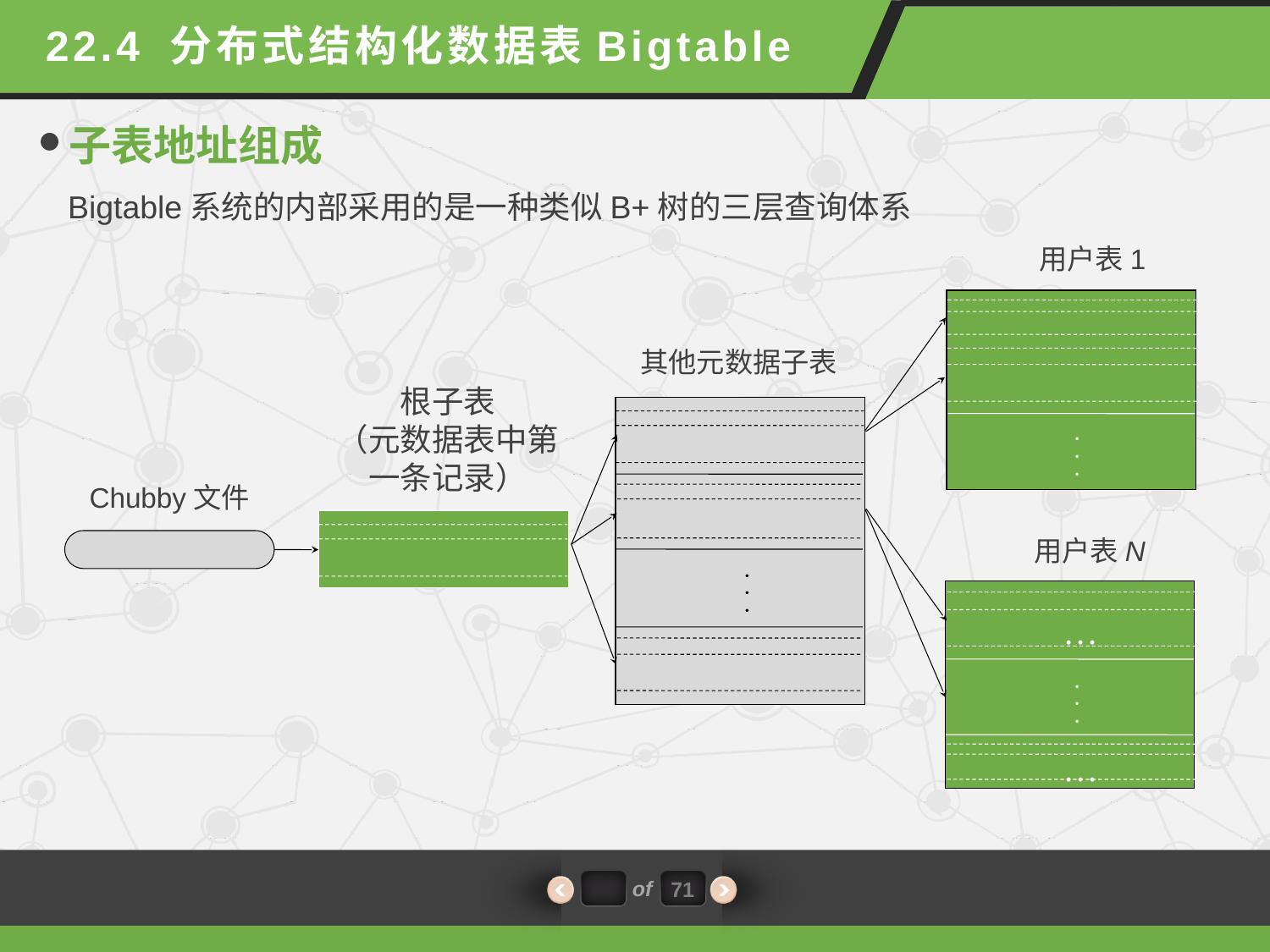

22.4 分布式结构化数据表Bigtable
子表地址组成

Bigtable系统的内部采用的是一种类似B+树的三层查询体系
用户表1

…

其他元数据子表

…

根子表
（元数据表中第一条记录）

·
…

·
·

Chubby文件

…

用户表N
…

·

·

·

…

…

·
·
·

…

44